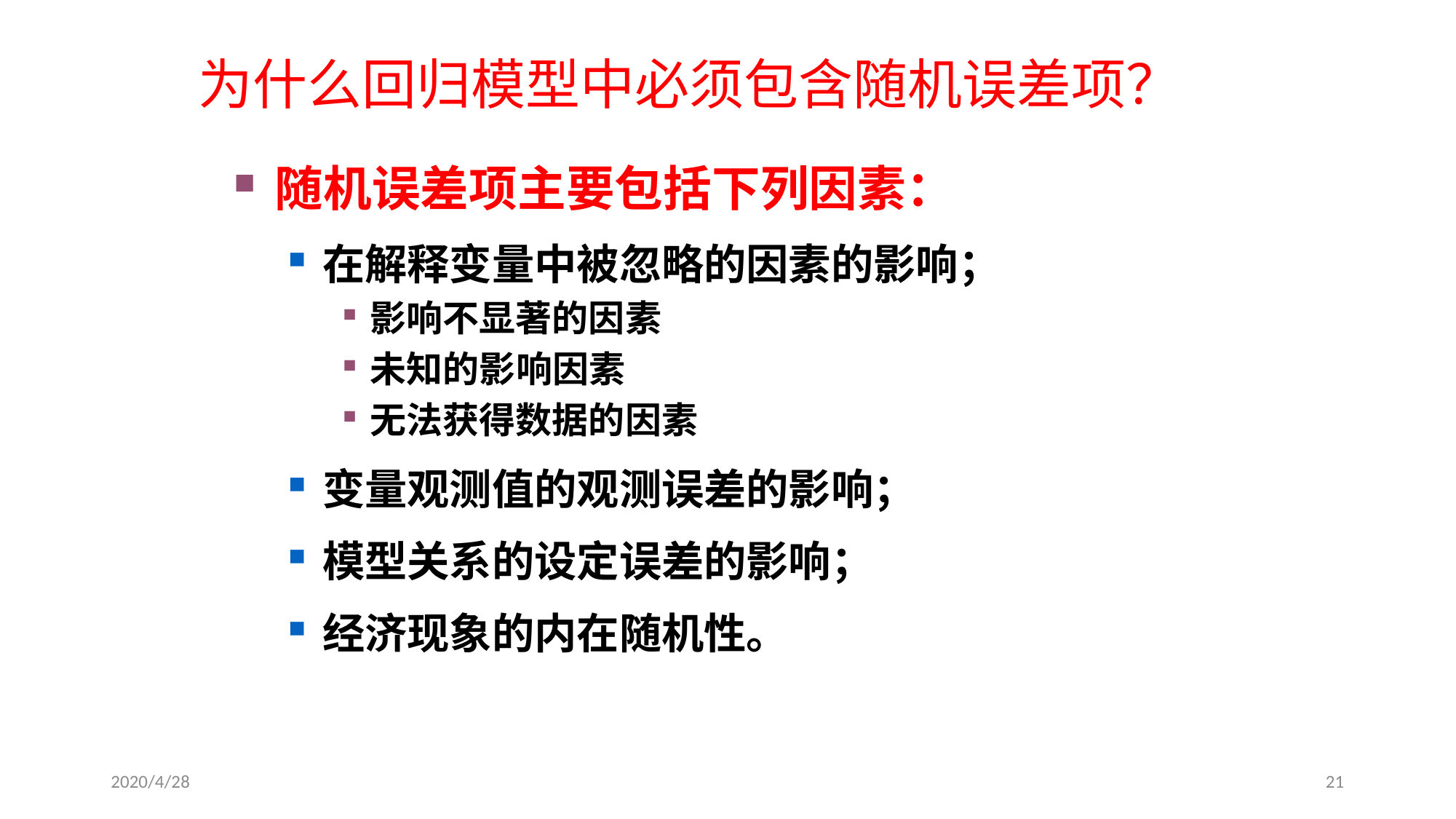

# 为什么回归模型中必须包含随机误差项？
随机误差项主要包括下列因素：
在解释变量中被忽略的因素的影响；
影响不显著的因素
未知的影响因素
无法获得数据的因素
变量观测值的观测误差的影响；
模型关系的设定误差的影响；
经济现象的内在随机性。
2020/4/28
21